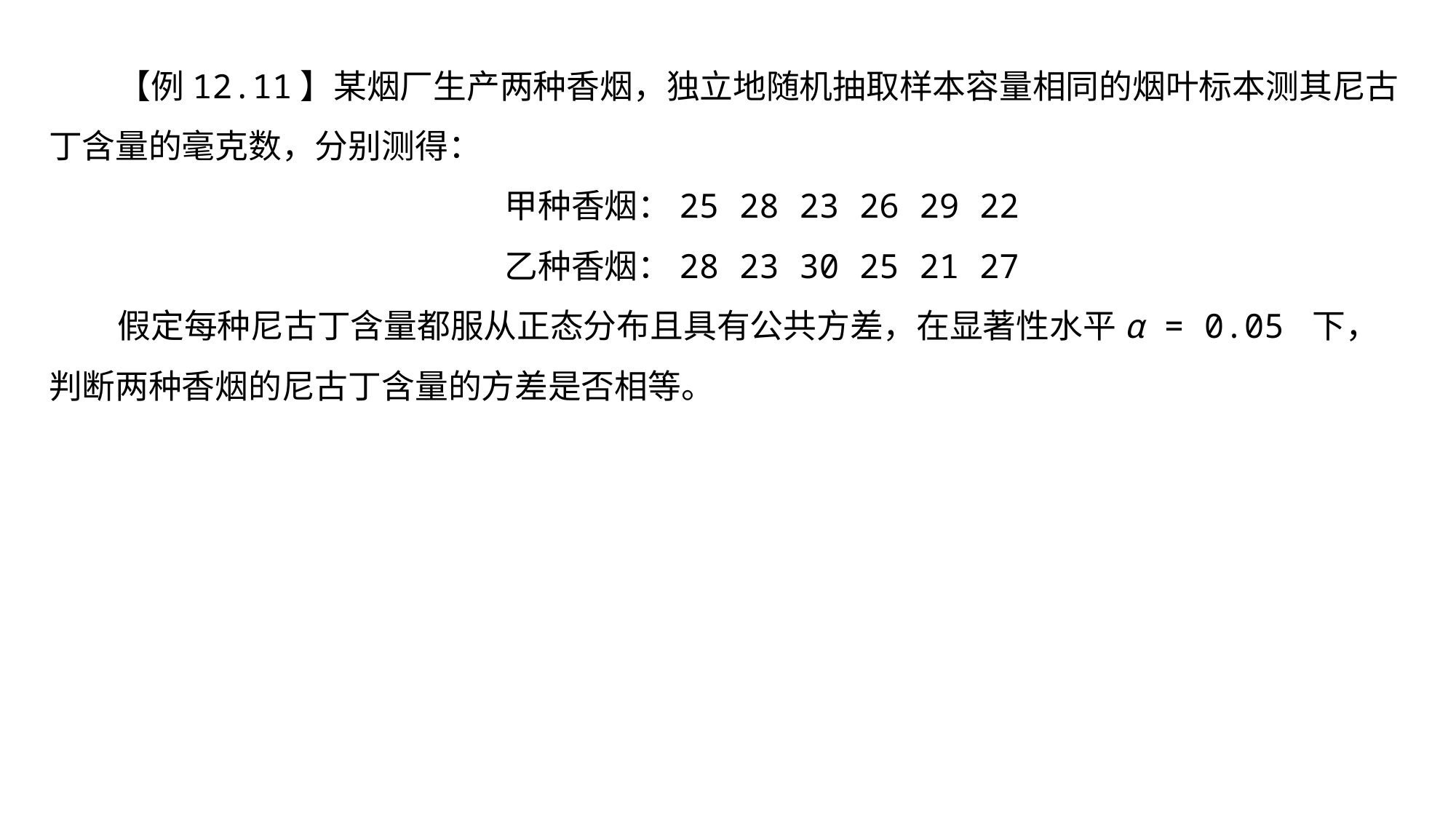

【例12.11】某烟厂生产两种香烟，独立地随机抽取样本容量相同的烟叶标本测其尼古丁含量的毫克数，分别测得：
甲种香烟：25 28 23 26 29 22
乙种香烟：28 23 30 25 21 27
假定每种尼古丁含量都服从正态分布且具有公共方差，在显著性水平α = 0.05 下，判断两种香烟的尼古丁含量的方差是否相等。